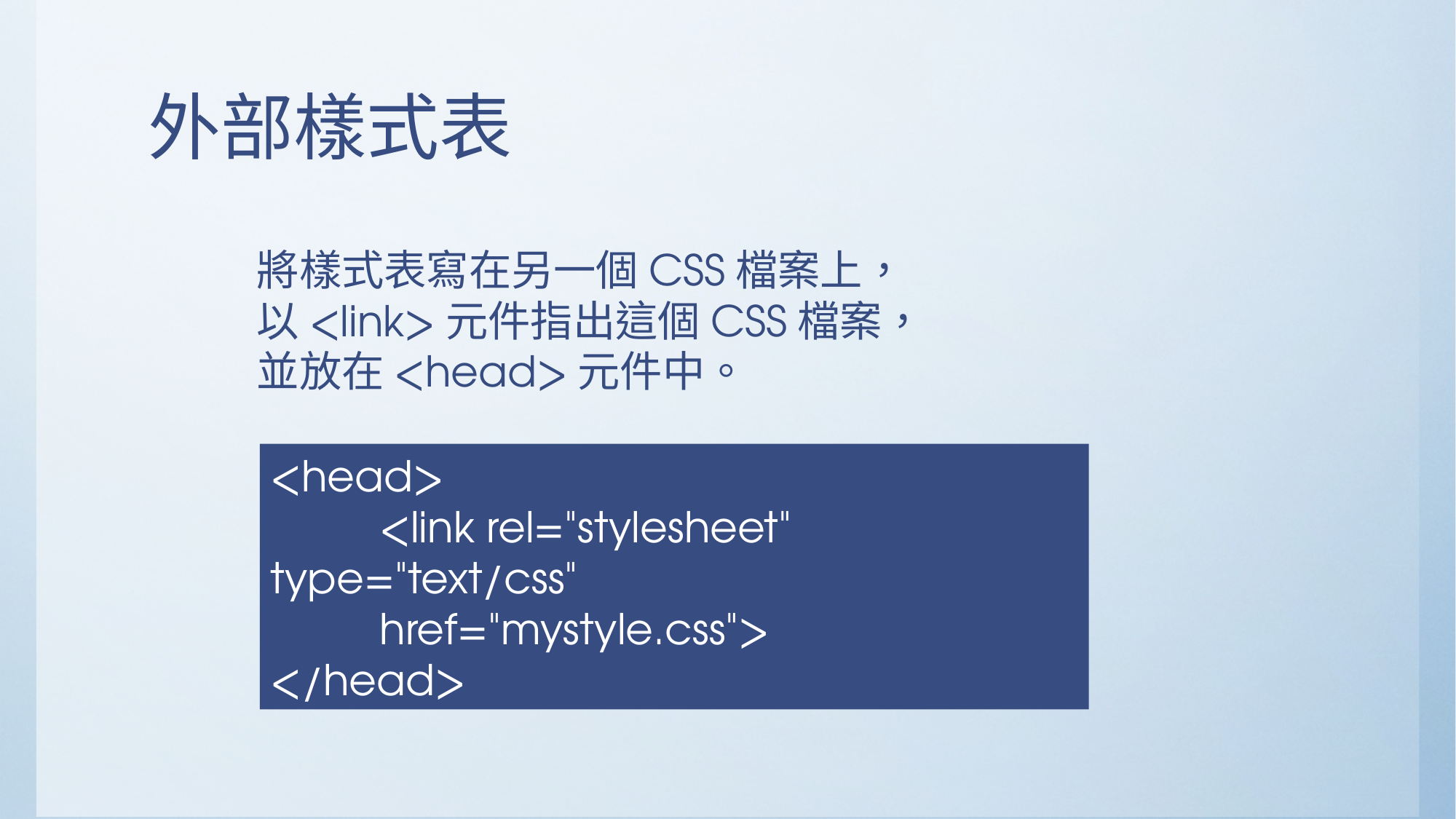

# 外部樣式表
將樣式表寫在另一個CSS檔案上，
以<link>元件指出這個CSS檔案，
並放在<head>元件中。
<head>
	<link rel="stylesheet" type="text/css"
	href="mystyle.css">
</head>